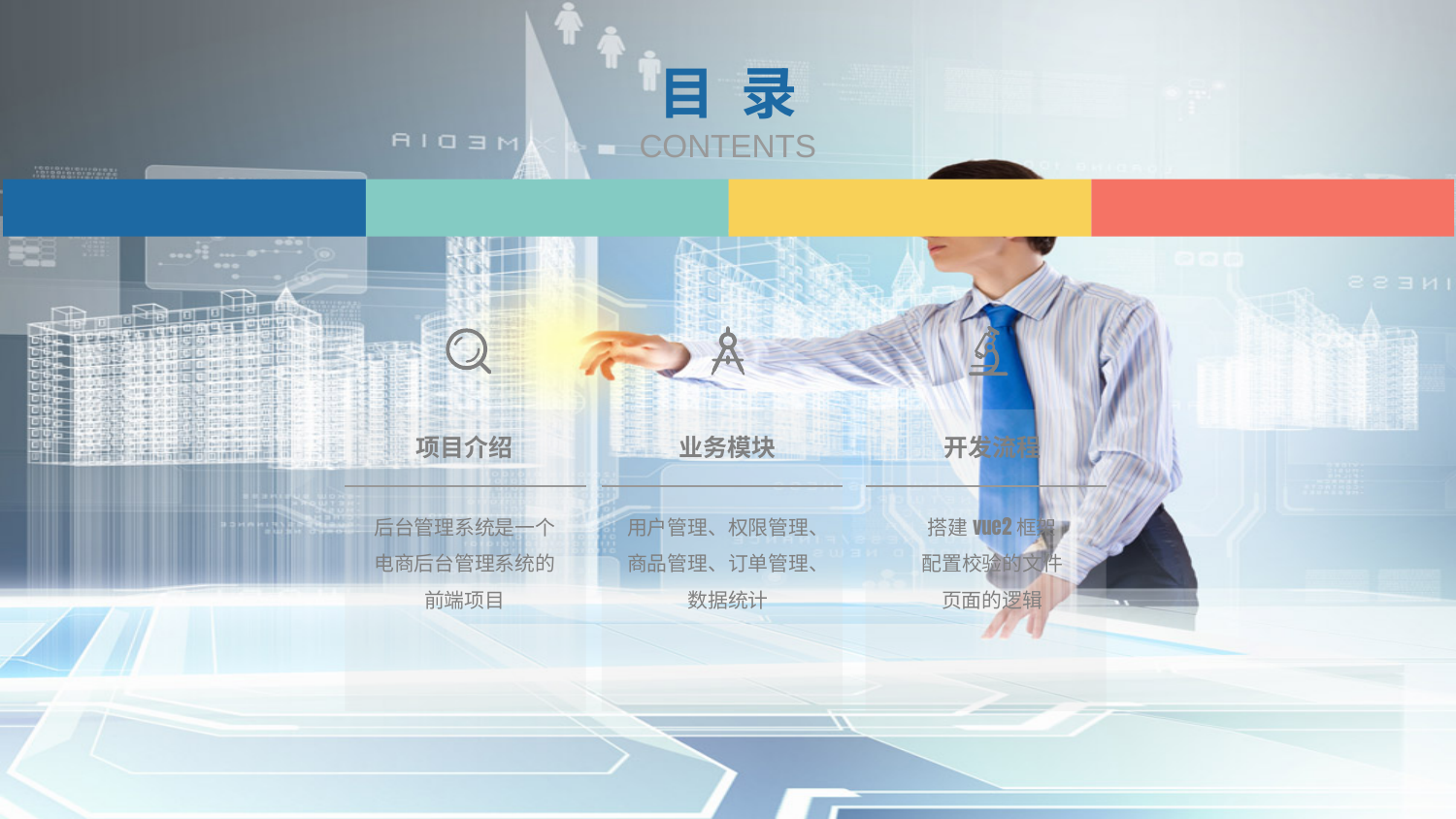

目  录
CONTENTS

项目介绍
业务模块
开发流程
后台管理系统是一个
电商后台管理系统的
前端项目
用户管理、权限管理、
商品管理、订单管理、
数据统计
搭建vue2框架
配置校验的文件
页面的逻辑